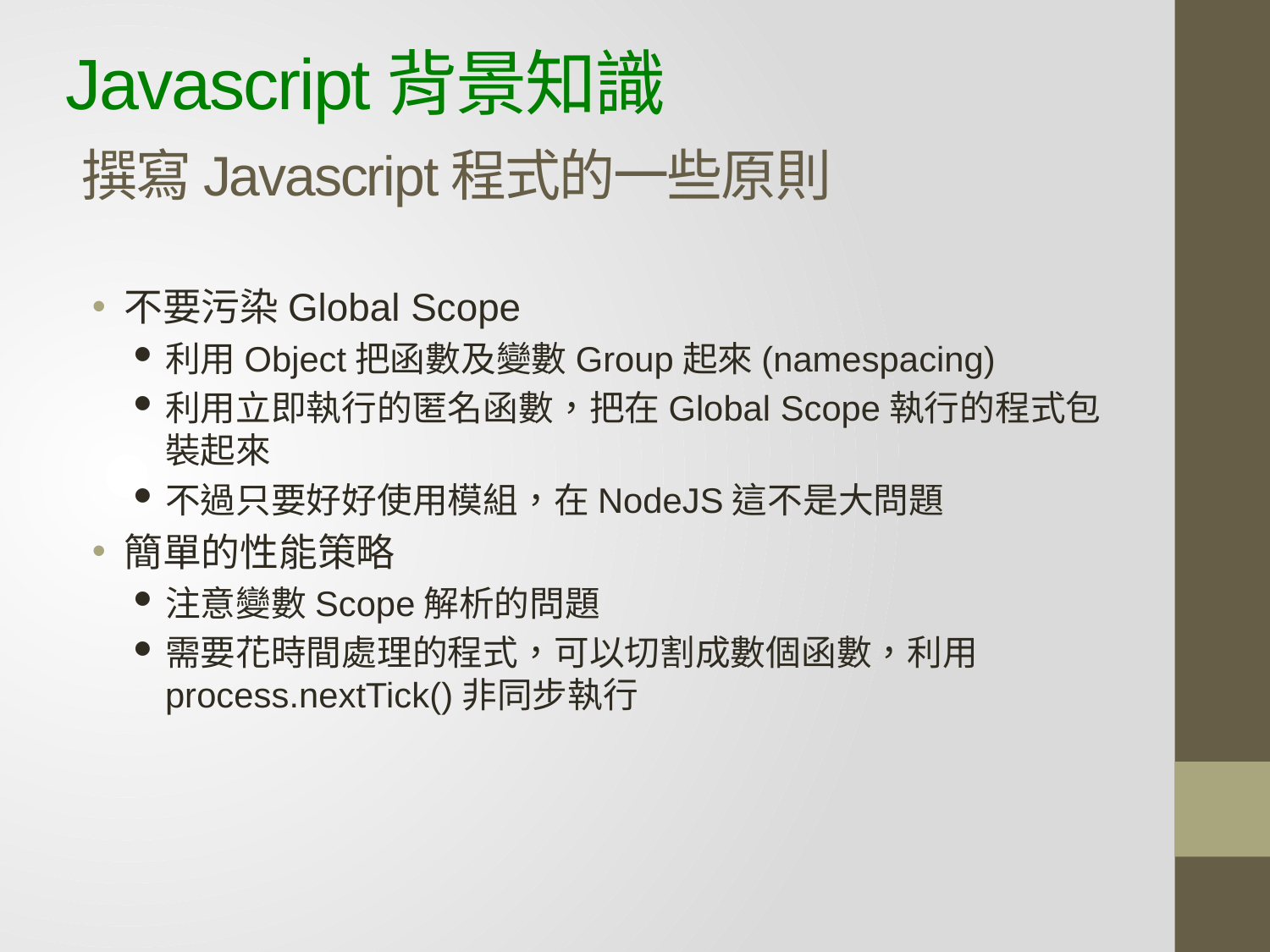

# Javascript背景知識 撰寫Javascript程式的一些原則

不要污染Global Scope
利用Object把函數及變數Group起來(namespacing)
利用立即執行的匿名函數，把在Global Scope執行的程式包裝起來
不過只要好好使用模組，在NodeJS這不是大問題
簡單的性能策略
注意變數Scope解析的問題
需要花時間處理的程式，可以切割成數個函數，利用process.nextTick()非同步執行